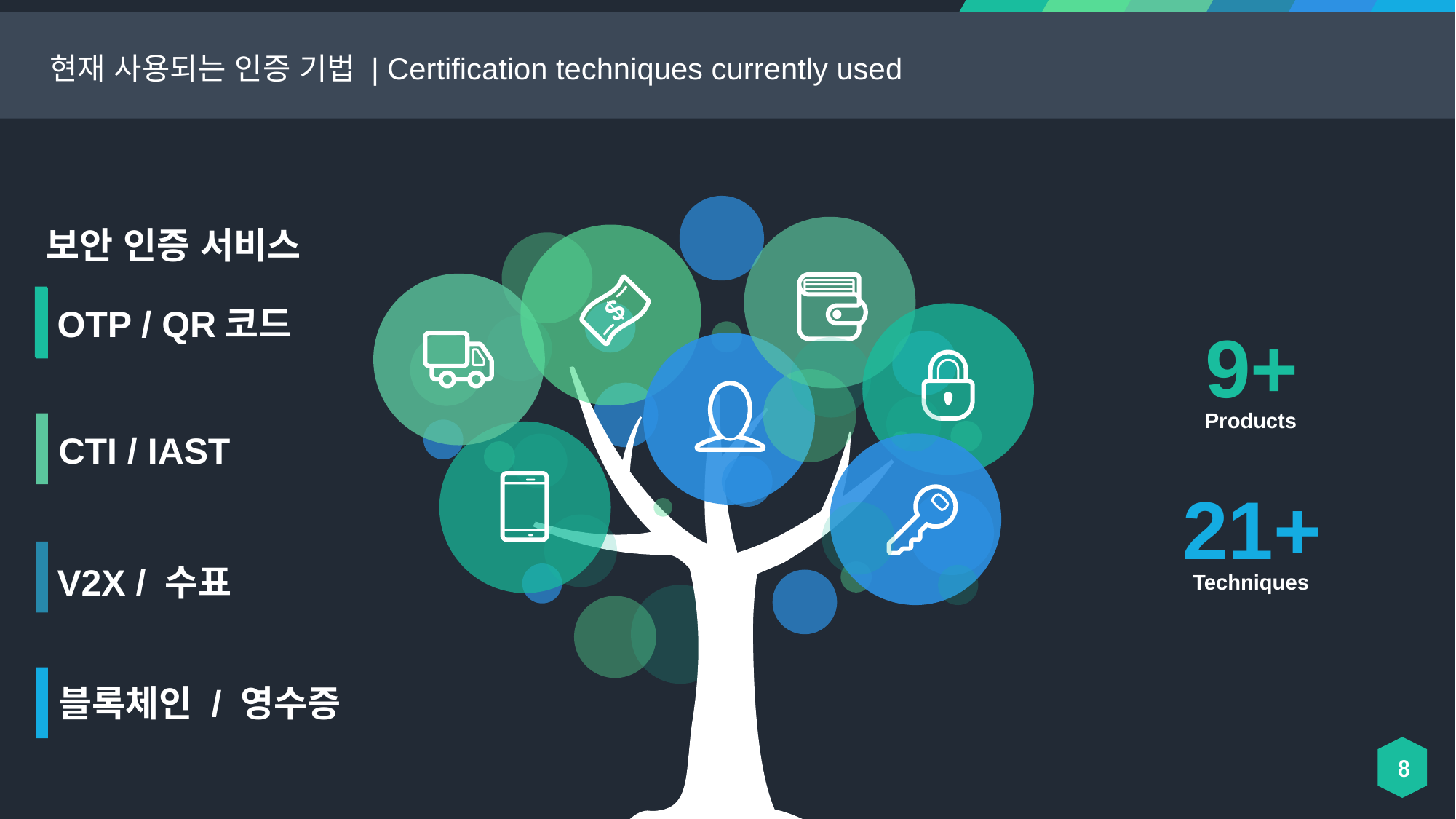

현재 사용되는 인증 기법 | Certification techniques currently used

보안 인증 서비스

OTP / QR코드

9+
Products

CTI / IAST

21+
Techniques

V2X / 수표

블록체인 / 영수증